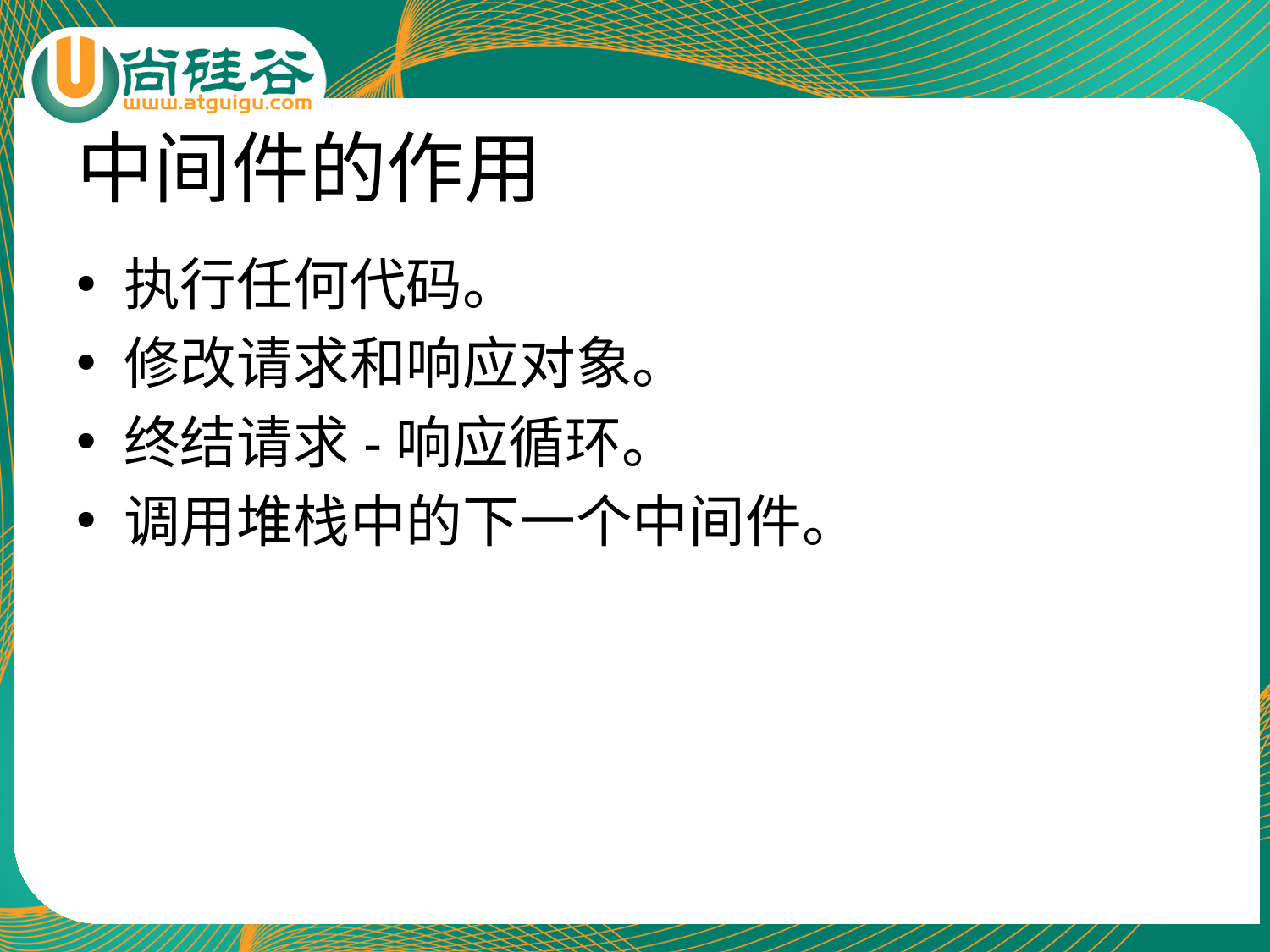

# 中间件的作用
执行任何代码。
修改请求和响应对象。
终结请求-响应循环。
调用堆栈中的下一个中间件。